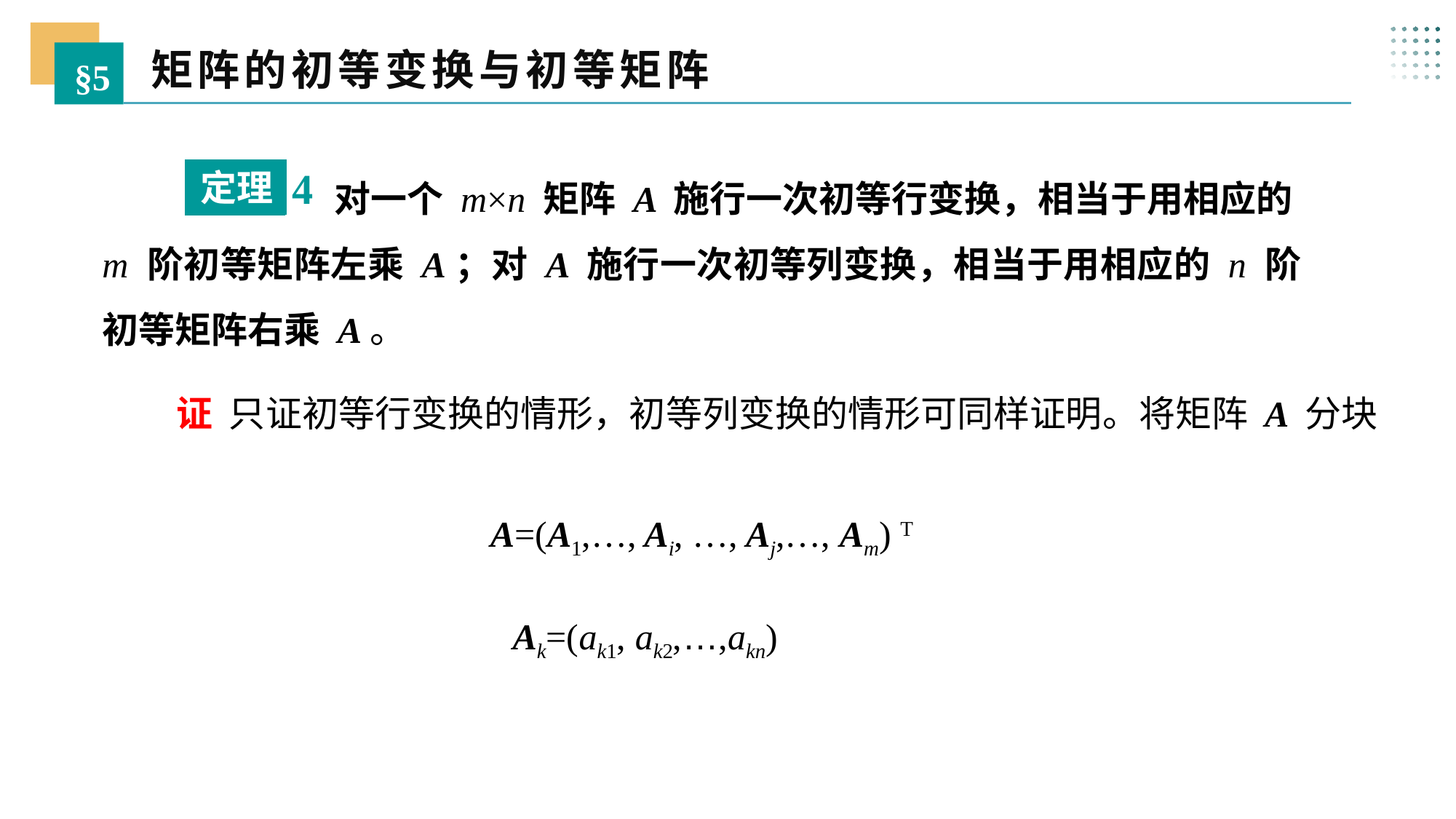

矩阵的初等变换与初等矩阵
§5
                           对一个 m×n 矩阵 A 施行一次初等行变换，相当于用相应的m 阶初等矩阵左乘 A；对 A 施行一次初等列变换，相当于用相应的 n 阶初等矩阵右乘 A。
4

定理
        证  只证初等行变换的情形，初等列变换的情形可同样证明。将矩阵 A 分块
A=(A1,…, Ai, …, Aj,…, Am) T
Ak=(ak1, ak2,…,akn)